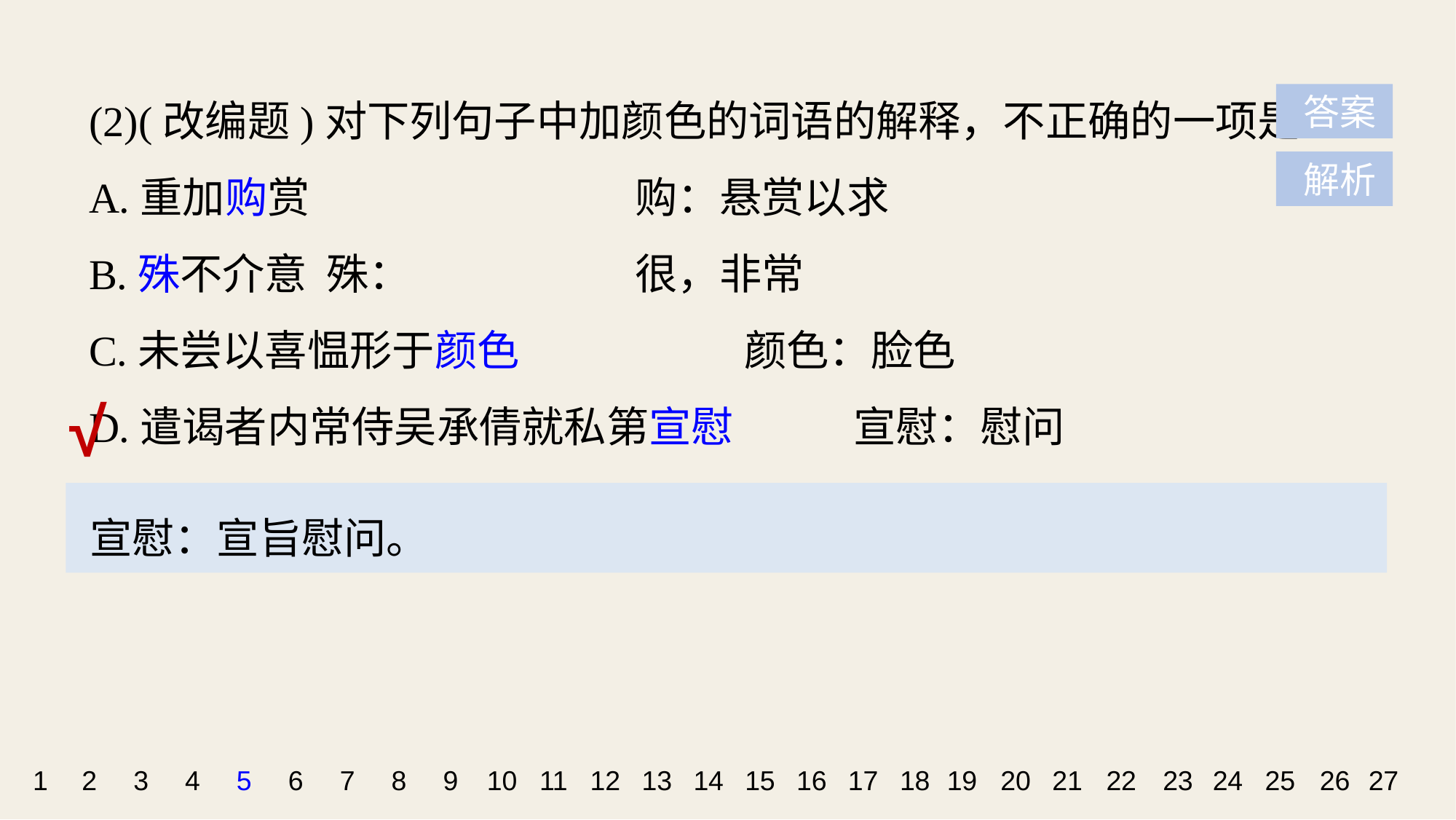

(2)(改编题)对下列句子中加颜色的词语的解释，不正确的一项是
A.重加购赏　　			购：悬赏以求
B.殊不介意  殊：			很，非常
C.未尝以喜愠形于颜色  		颜色：脸色
D.遣谒者内常侍吴承倩就私第宣慰  	宣慰：慰问
 答案
 解析
√
宣慰：宣旨慰问。

1
2
3
4
5
6
7
8
9
10
11
12
13
14
15
16
17
18
19
20
21
22
23
24
25
26
27